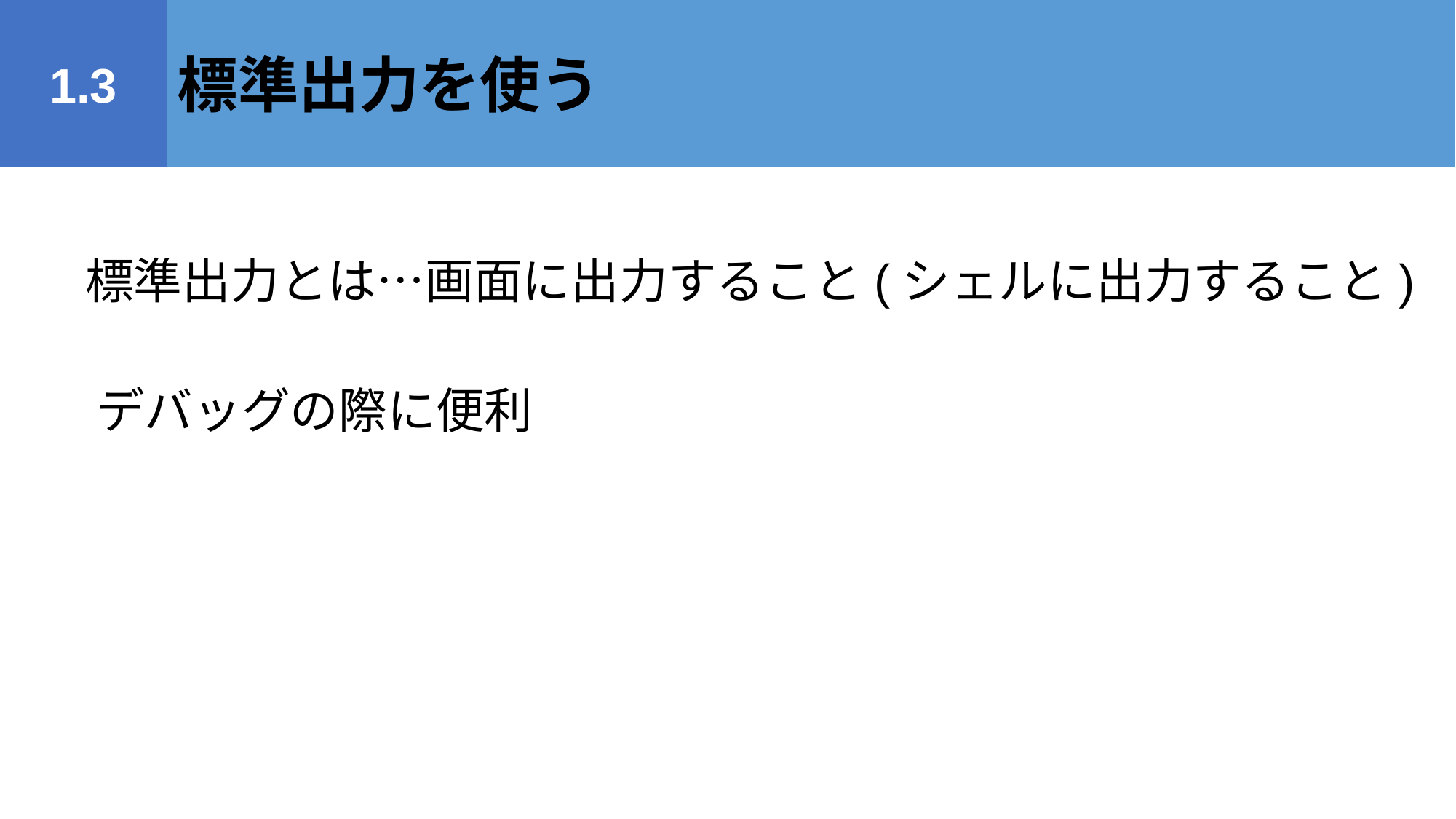

1.3
標準出力を使う
標準出力とは…画面に出力すること(シェルに出力すること)
デバッグの際に便利